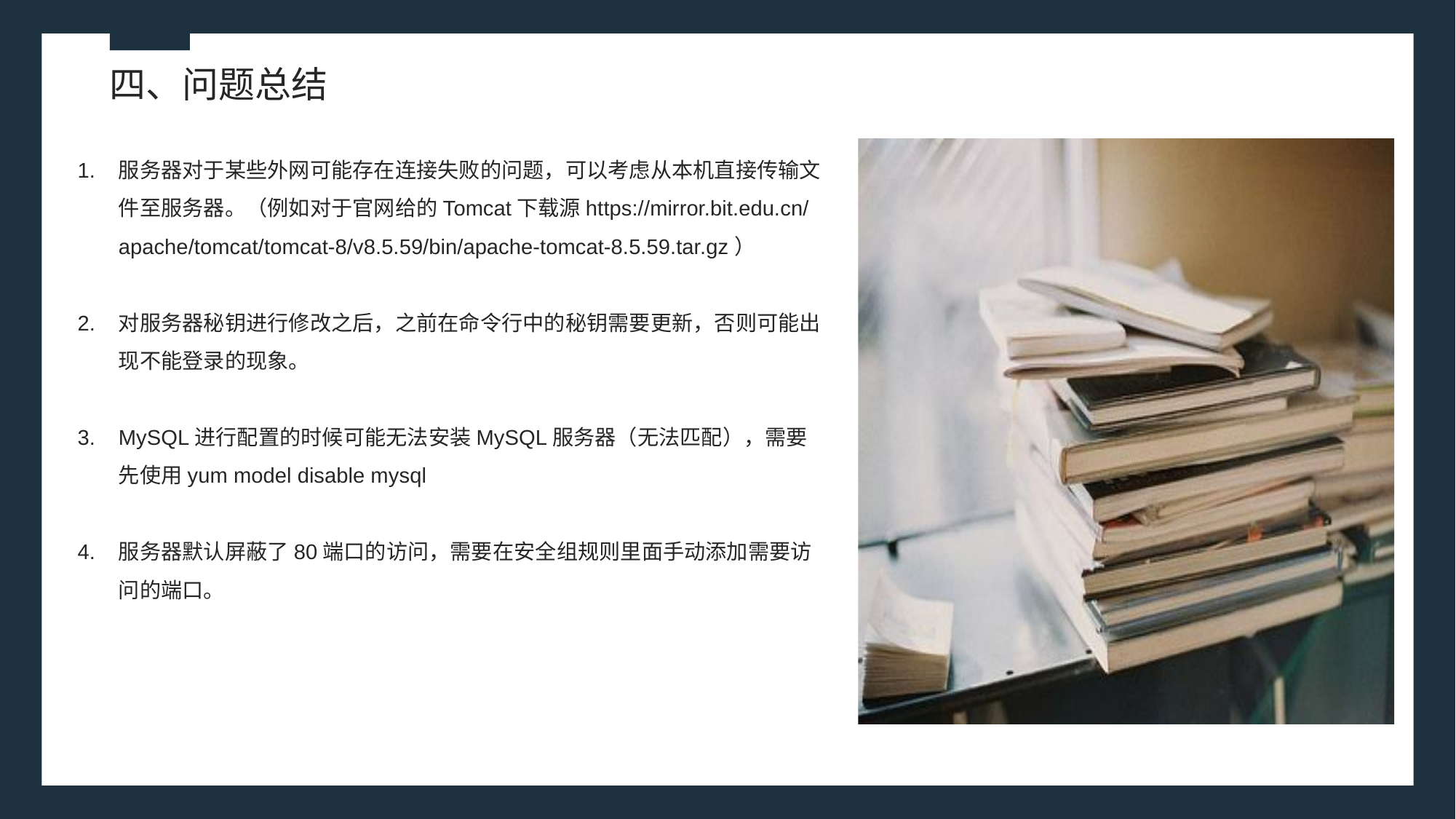

四、问题总结
服务器对于某些外网可能存在连接失败的问题，可以考虑从本机直接传输文件至服务器。（例如对于官网给的Tomcat下载源https://mirror.bit.edu.cn/apache/tomcat/tomcat-8/v8.5.59/bin/apache-tomcat-8.5.59.tar.gz）

对服务器秘钥进行修改之后，之前在命令行中的秘钥需要更新，否则可能出现不能登录的现象。

MySQL进行配置的时候可能无法安装MySQL服务器（无法匹配），需要先使用yum model disable mysql

服务器默认屏蔽了80端口的访问，需要在安全组规则里面手动添加需要访问的端口。